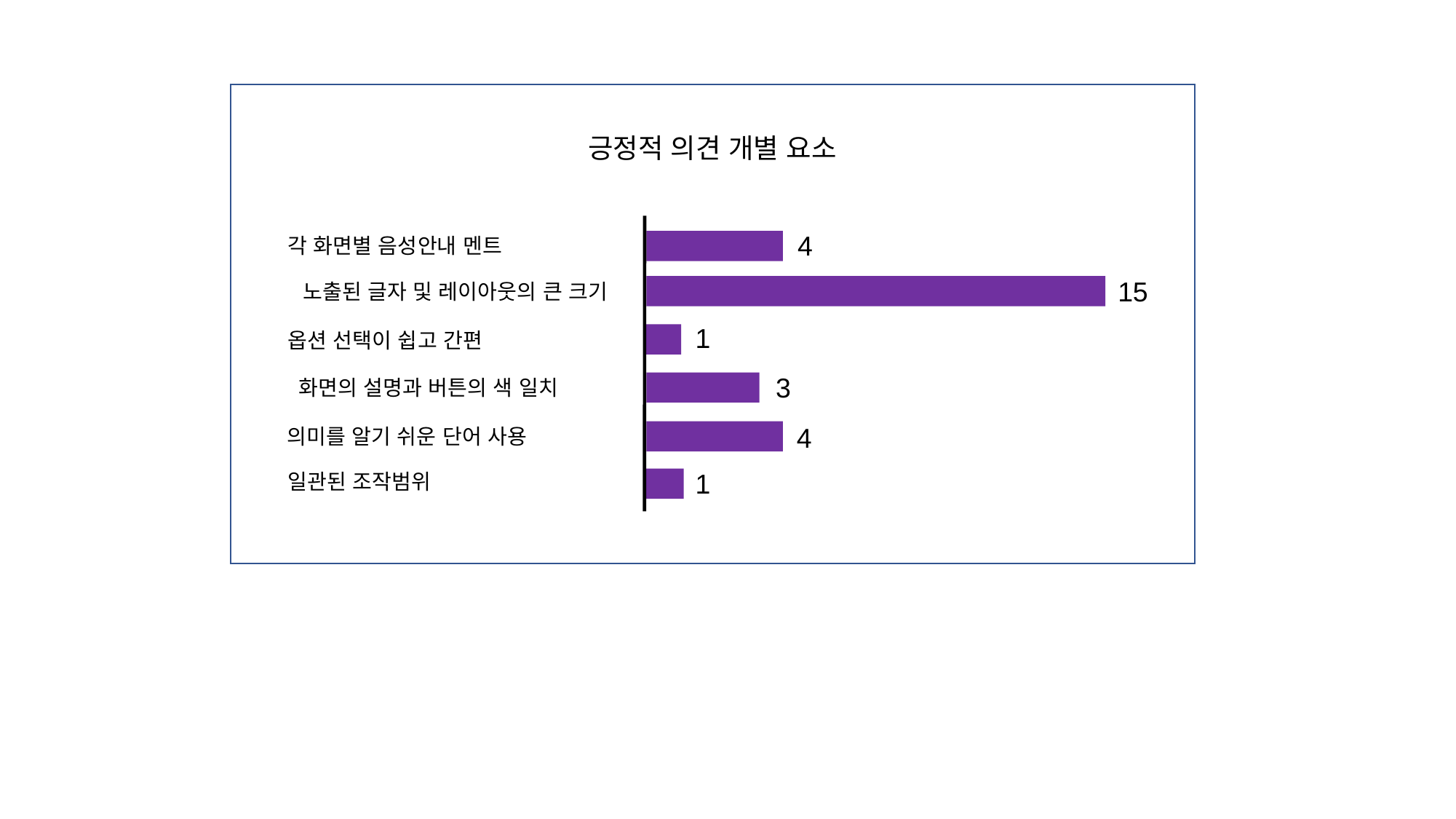

긍정적 의견 개별 요소
4
각 화면별 음성안내 멘트

15
노출된 글자 및 레이아웃의 큰 크기

1
옵션 선택이 쉽고 간편

3
화면의 설명과 버튼의 색 일치

4
의미를 알기 쉬운 단어 사용

1
일관된 조작범위